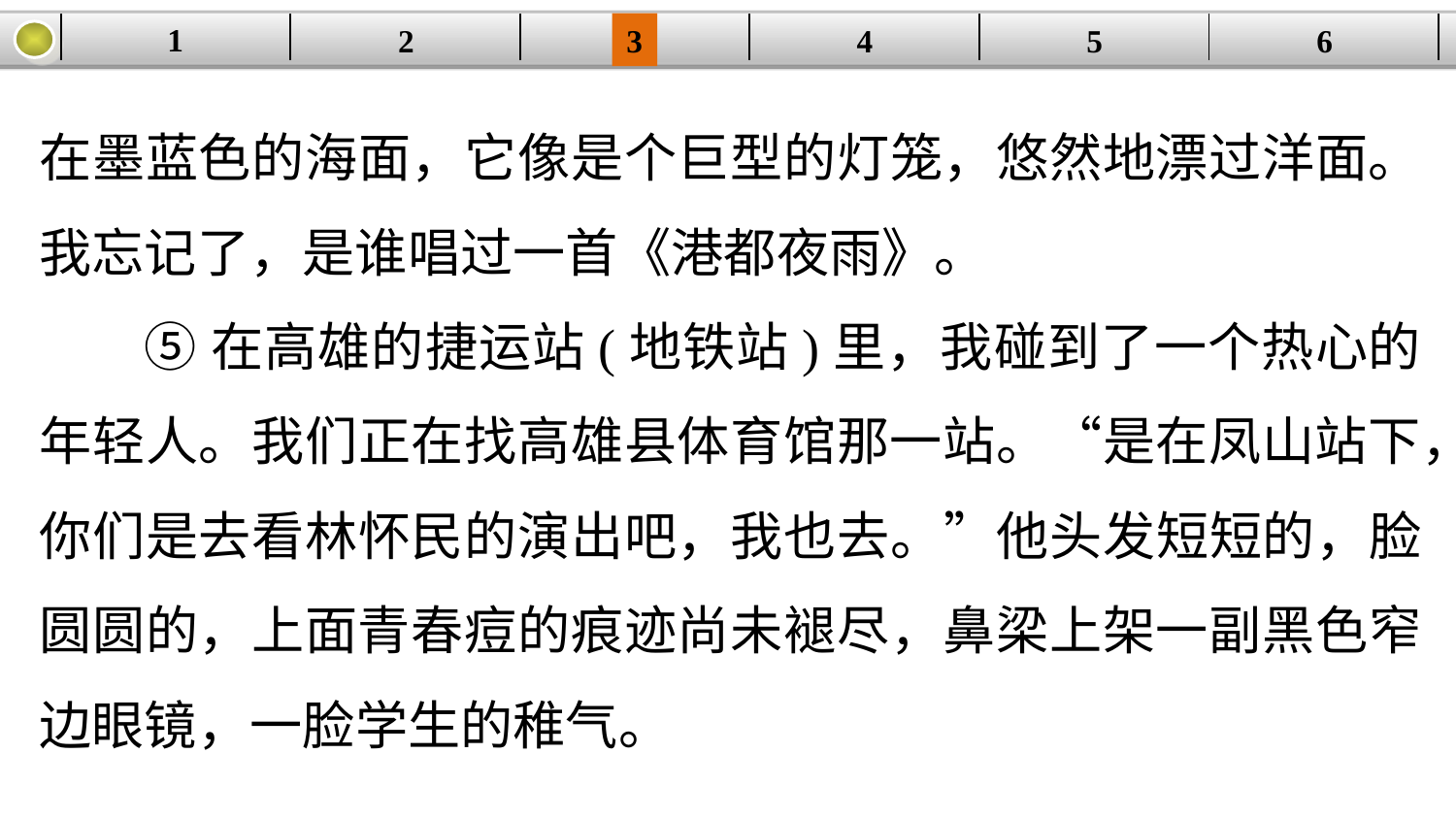

1
2
3
4
|  |  |  |  |  |  |
| --- | --- | --- | --- | --- | --- |
5
6

在墨蓝色的海面，它像是个巨型的灯笼，悠然地漂过洋面。我忘记了，是谁唱过一首《港都夜雨》。
⑤在高雄的捷运站(地铁站)里，我碰到了一个热心的年轻人。我们正在找高雄县体育馆那一站。“是在凤山站下，你们是去看林怀民的演出吧，我也去。”他头发短短的，脸圆圆的，上面青春痘的痕迹尚未褪尽，鼻梁上架一副黑色窄边眼镜，一脸学生的稚气。